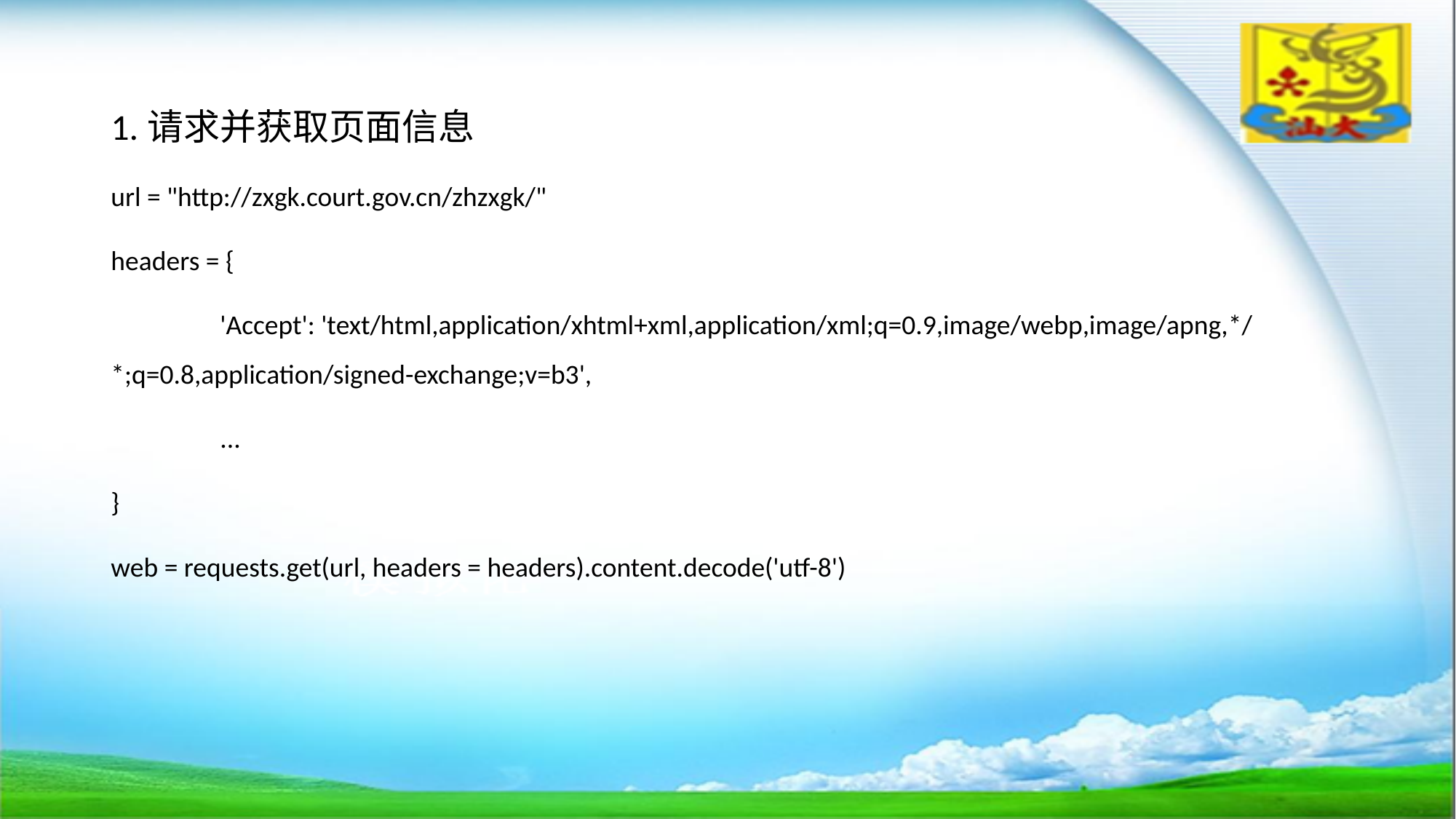

1.请求并获取页面信息
url = "http://zxgk.court.gov.cn/zhzxgk/"
headers = {
	'Accept': 'text/html,application/xhtml+xml,application/xml;q=0.9,image/webp,image/apng,*/*;q=0.8,application/signed-exchange;v=b3',
	...
}
web = requests.get(url, headers = headers).content.decode('utf-8')